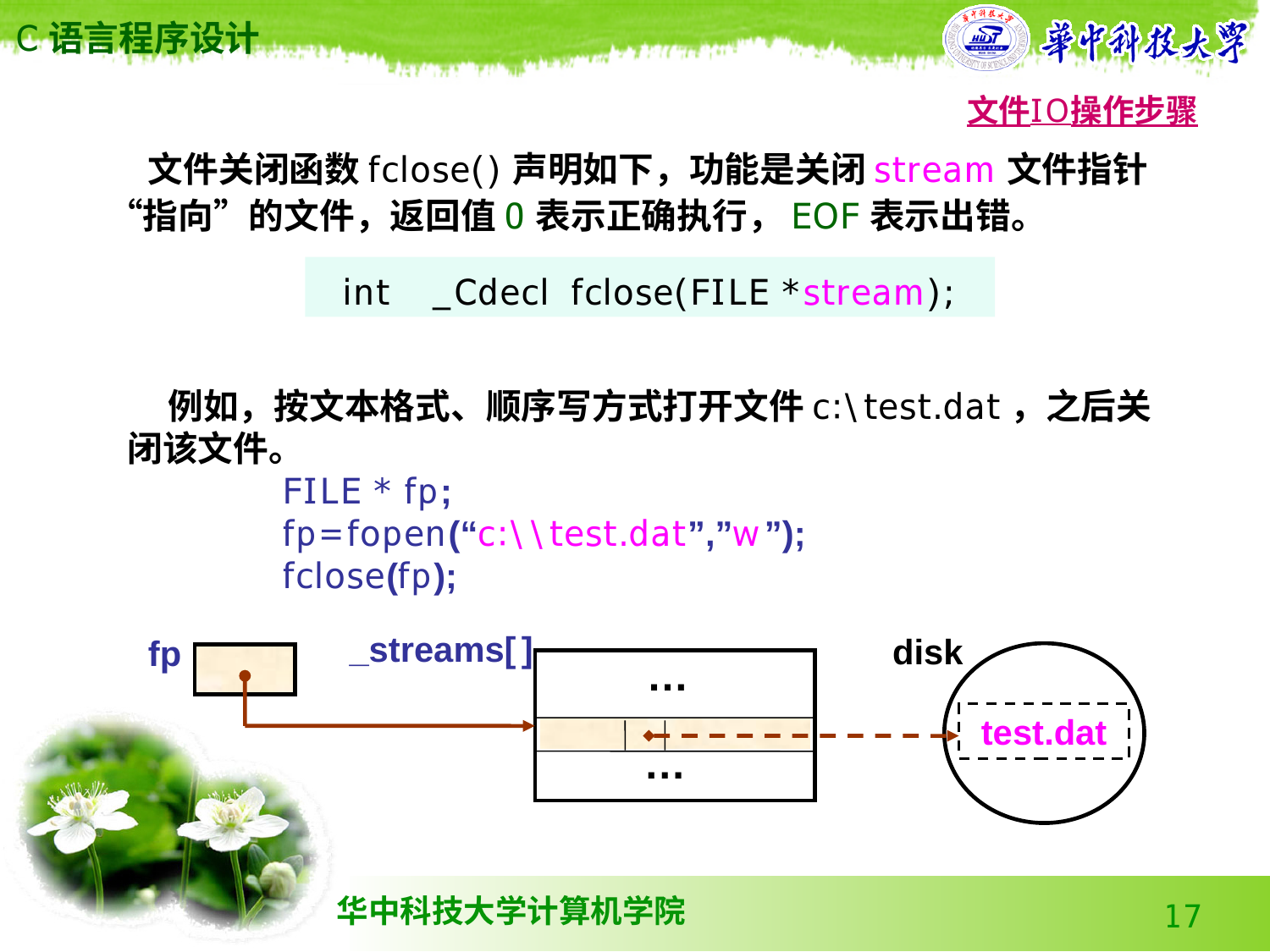

文件IO操作步骤
    文件关闭函数fclose()声明如下，功能是关闭stream文件指针 “指向”的文件，返回值0表示正确执行，EOF表示出错。
int    _Cdecl  fclose(FILE *stream);

    例如，按文本格式、顺序写方式打开文件c:\test.dat，之后关闭该文件。
                FILE * fp;
                fp=fopen(“c:\\test.dat”,”w”);
                fclose(fp);
_streams[ ]
disk
fp
…

test.dat

…

17